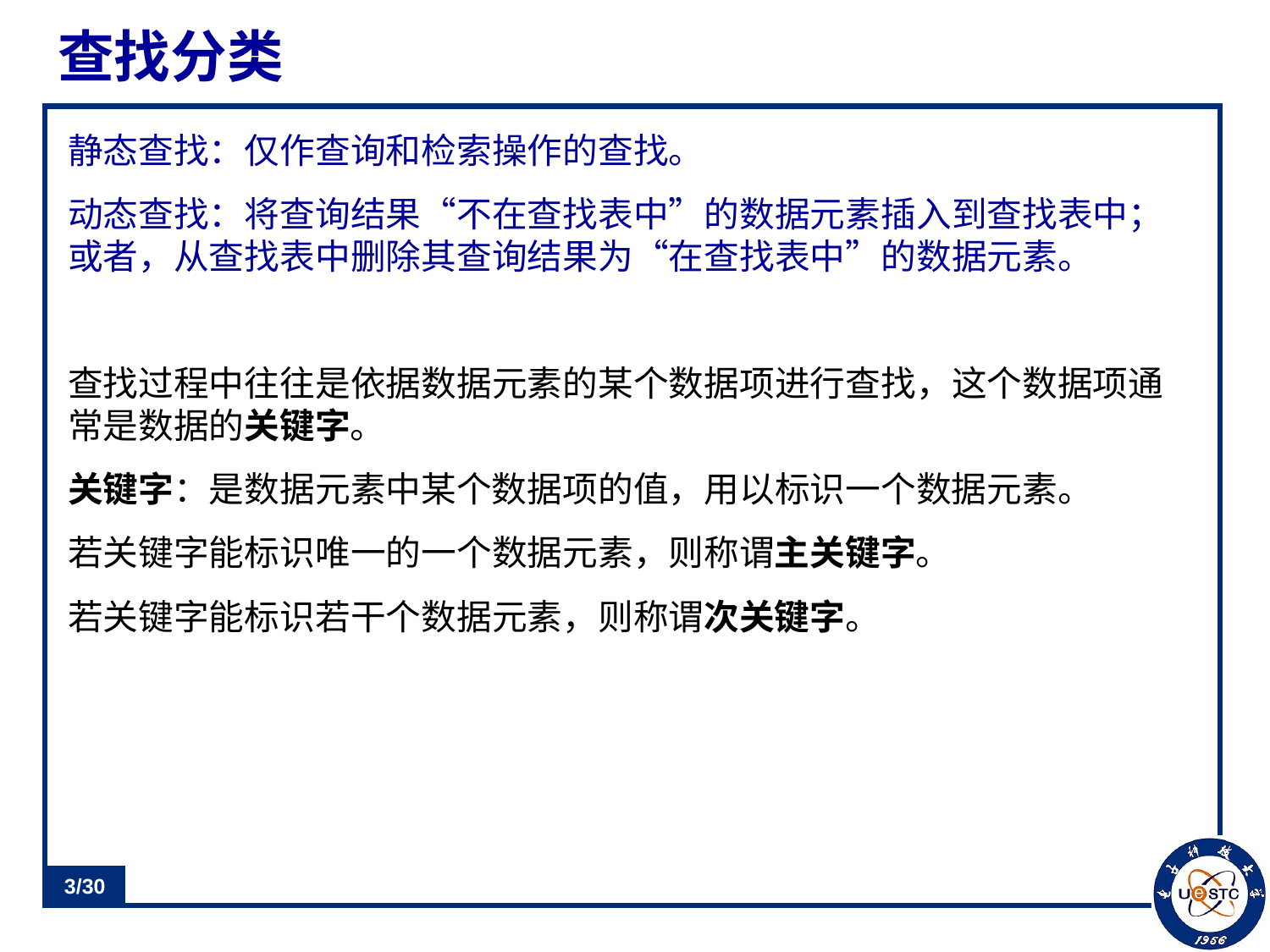

# 查找分类
静态查找：仅作查询和检索操作的查找。
动态查找：将查询结果“不在查找表中”的数据元素插入到查找表中；或者，从查找表中删除其查询结果为“在查找表中”的数据元素。

查找过程中往往是依据数据元素的某个数据项进行查找，这个数据项通常是数据的关键字。
关键字：是数据元素中某个数据项的值，用以标识一个数据元素。
若关键字能标识唯一的一个数据元素，则称谓主关键字。
若关键字能标识若干个数据元素，则称谓次关键字。

3/30